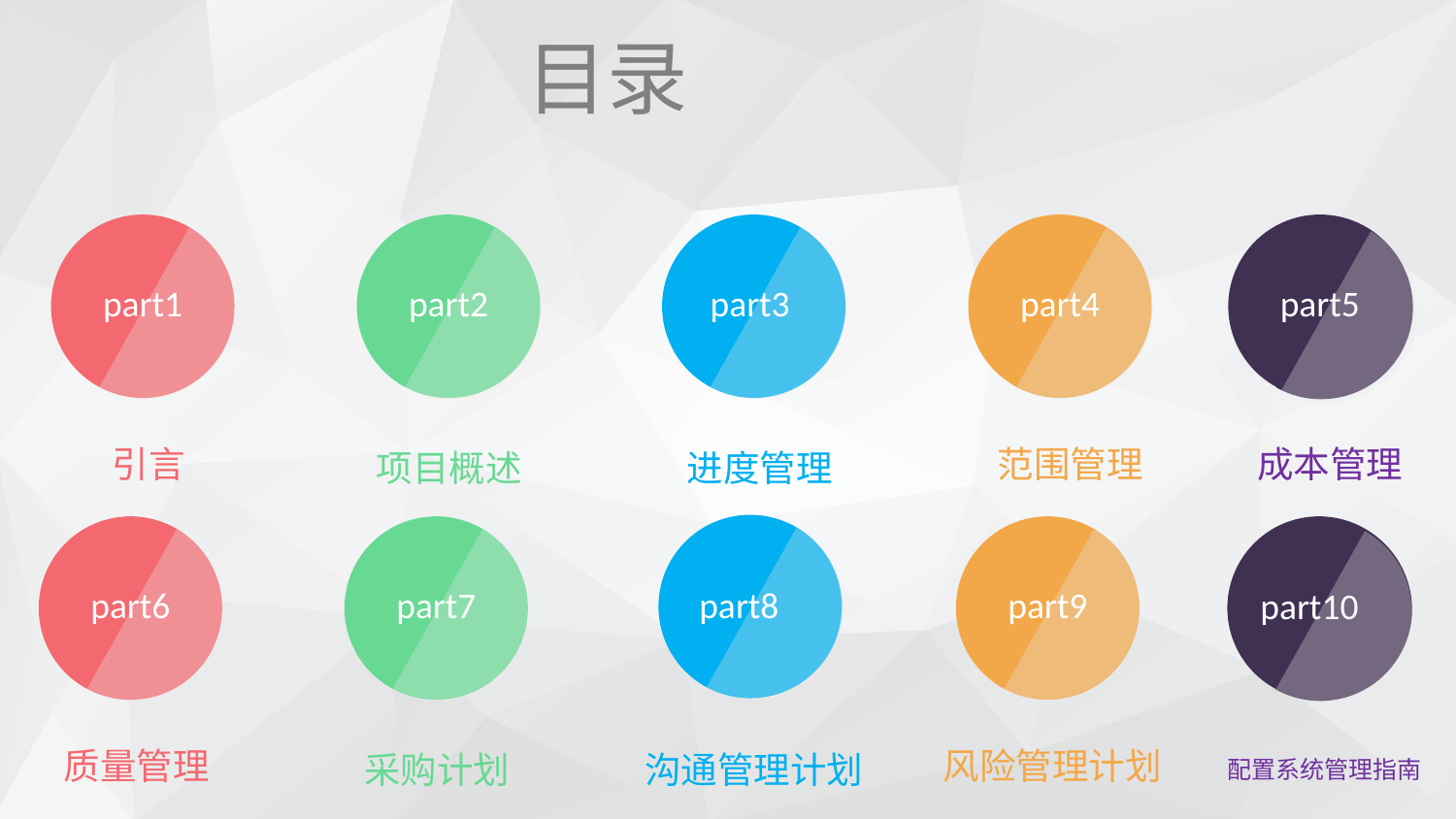

目录

part1
part2
part3
part4
part5
引言
范围管理
成本管理
项目概述
进度管理

part6
part7
part8
part9
part10
质量管理
风险管理计划
采购计划
沟通管理计划
配置系统管理指南